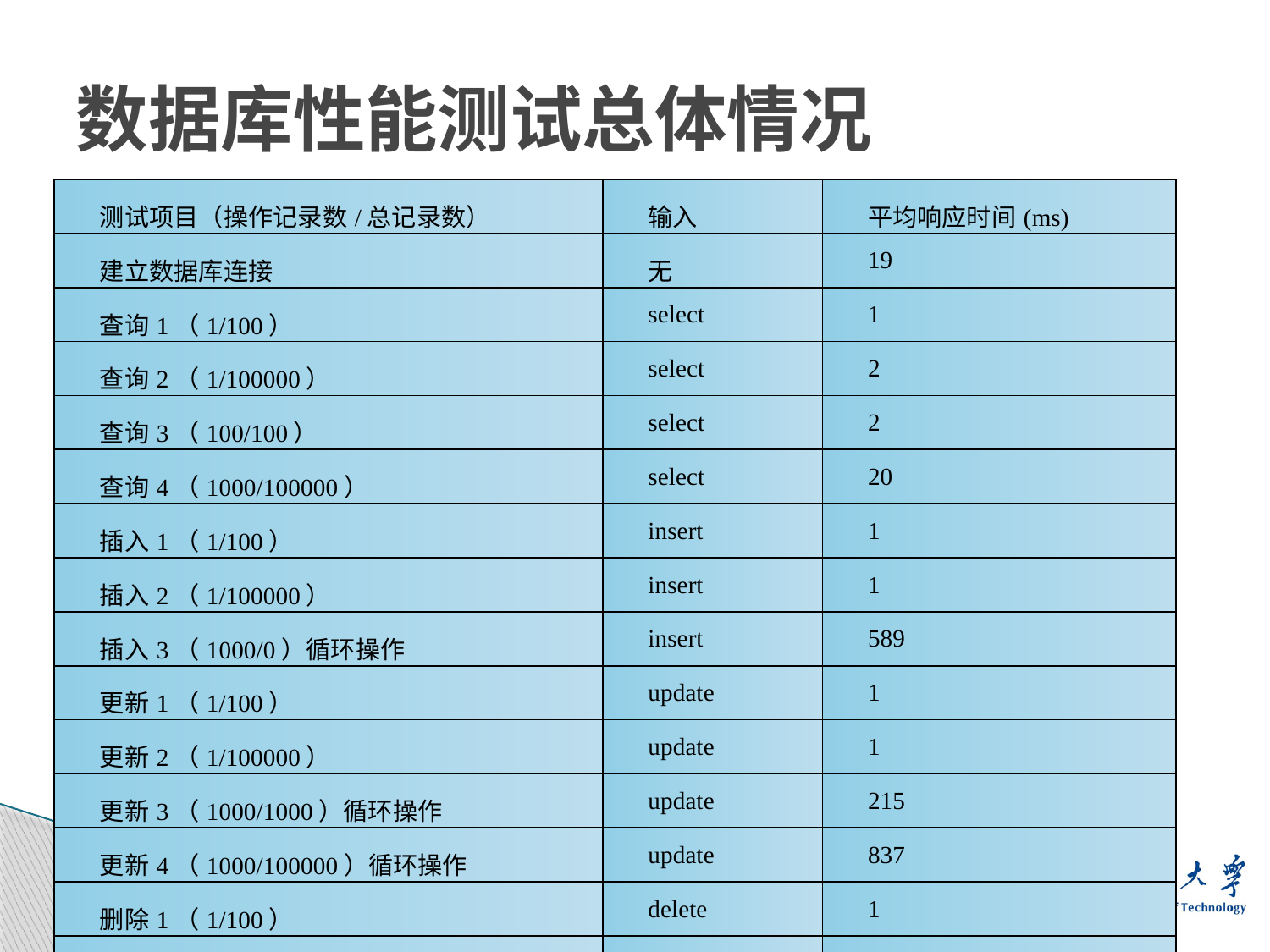

# 数据库性能测试总体情况
| 测试项目（操作记录数/总记录数） | 输入 | 平均响应时间(ms) |
| --- | --- | --- |
| 建立数据库连接 | 无 | 19 |
| 查询1（1/100） | select | 1 |
| 查询2（1/100000） | select | 2 |
| 查询3（100/100） | select | 2 |
| 查询4（1000/100000） | select | 20 |
| 插入1（1/100） | insert | 1 |
| 插入2（1/100000） | insert | 1 |
| 插入3（1000/0）循环操作 | insert | 589 |
| 更新1（1/100） | update | 1 |
| 更新2（1/100000） | update | 1 |
| 更新3（1000/1000）循环操作 | update | 215 |
| 更新4（1000/100000）循环操作 | update | 837 |
| 删除1（1/100） | delete | 1 |
| 删除2（1/100000） | delete | 1 |
| 删除3（1000/1000） | delete | 243 |
| 删除4（1000/100000） | delete | 694 |